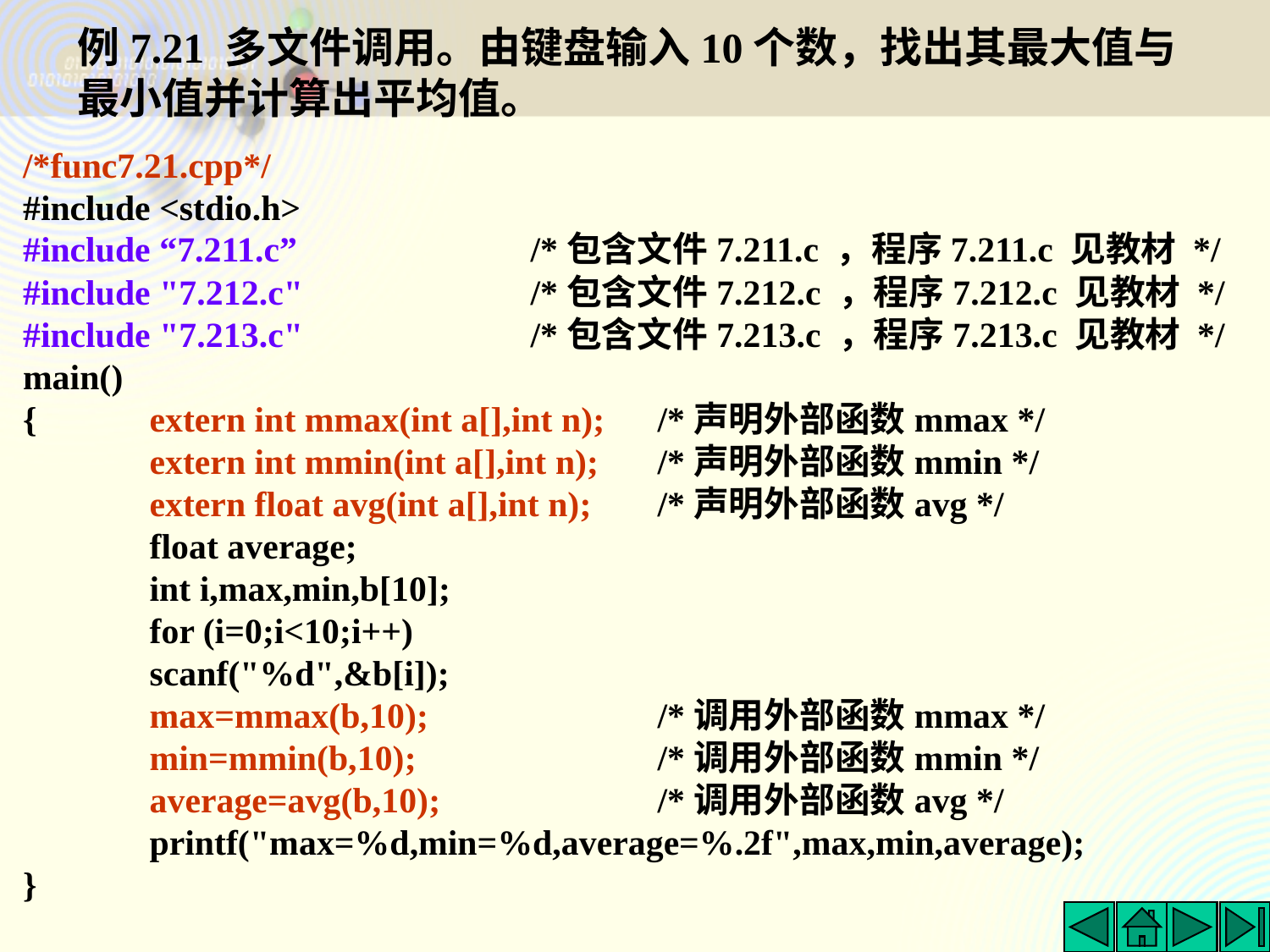

# 例7.21 多文件调用。由键盘输入10个数，找出其最大值与最小值并计算出平均值。
/*func7.21.cpp*/
#include <stdio.h>
#include “7.211.c”          		/*包含文件7.211.c ，程序7.211.c 见教材 */
#include "7.212.c"          		/*包含文件7.212.c ，程序7.212.c 见教材 */
#include "7.213.c"          		/*包含文件7.213.c ，程序7.213.c 见教材 */
main()
{	extern int mmax(int a[],int n);  	/*声明外部函数mmax */
	extern int mmin(int a[],int n);  	/*声明外部函数mmin */
	extern float avg(int a[],int n);	/*声明外部函数avg */
	float average;
	int i,max,min,b[10];
	for (i=0;i<10;i++)
	scanf("%d",&b[i]);
	max=mmax(b,10); 		/*调用外部函数mmax */
	min=mmin(b,10); 		/*调用外部函数mmin */
	average=avg(b,10);               	/*调用外部函数avg */
	printf("max=%d,min=%d,average=%.2f",max,min,average);
}